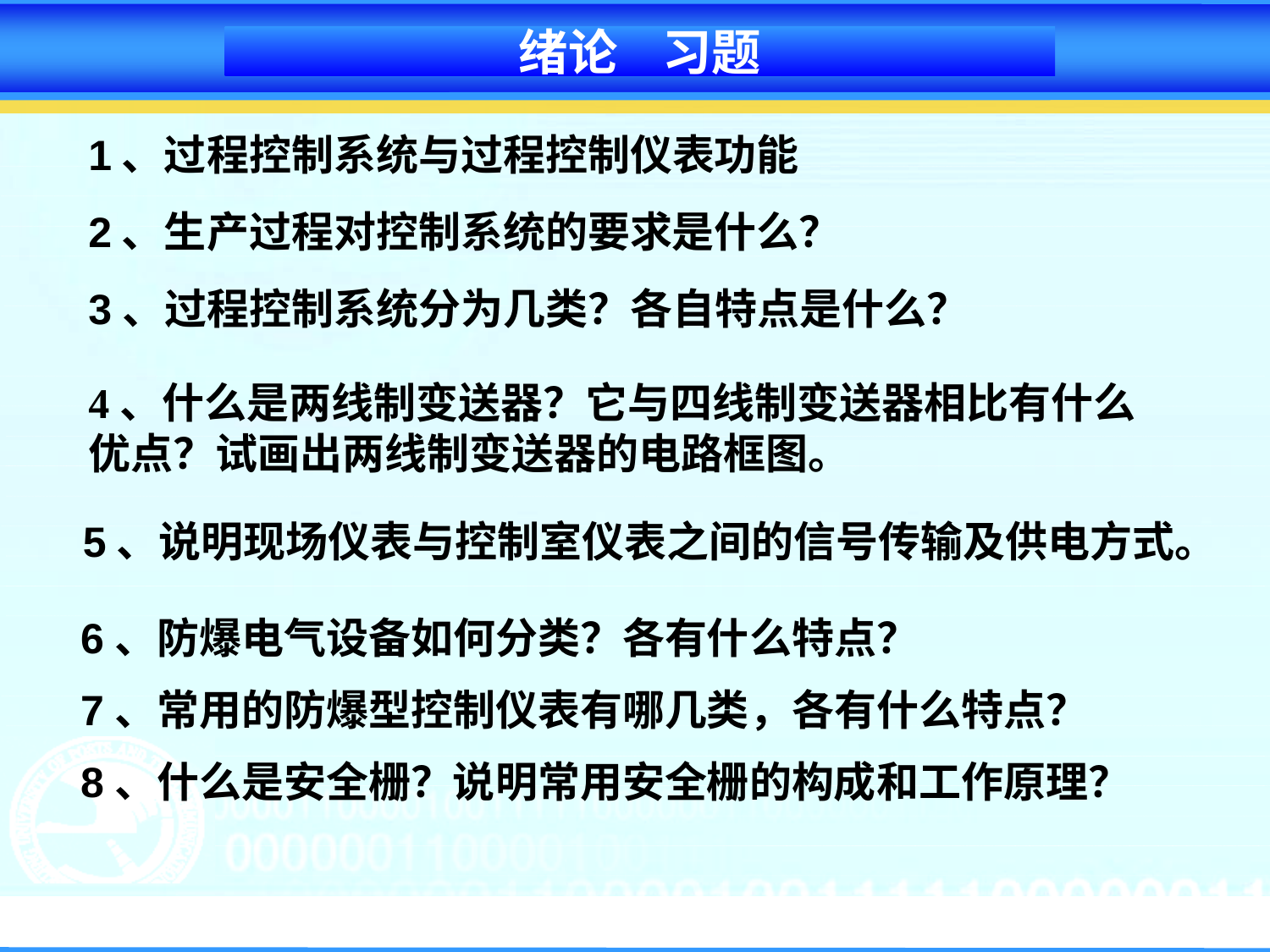

绪论    习题
1、过程控制系统与过程控制仪表功能
2、生产过程对控制系统的要求是什么？
3、过程控制系统分为几类？各自特点是什么？
4、什么是两线制变送器？它与四线制变送器相比有什么优点？试画出两线制变送器的电路框图。
5、说明现场仪表与控制室仪表之间的信号传输及供电方式。
6、防爆电气设备如何分类？各有什么特点？
7、常用的防爆型控制仪表有哪几类，各有什么特点？
8、什么是安全栅？说明常用安全栅的构成和工作原理？